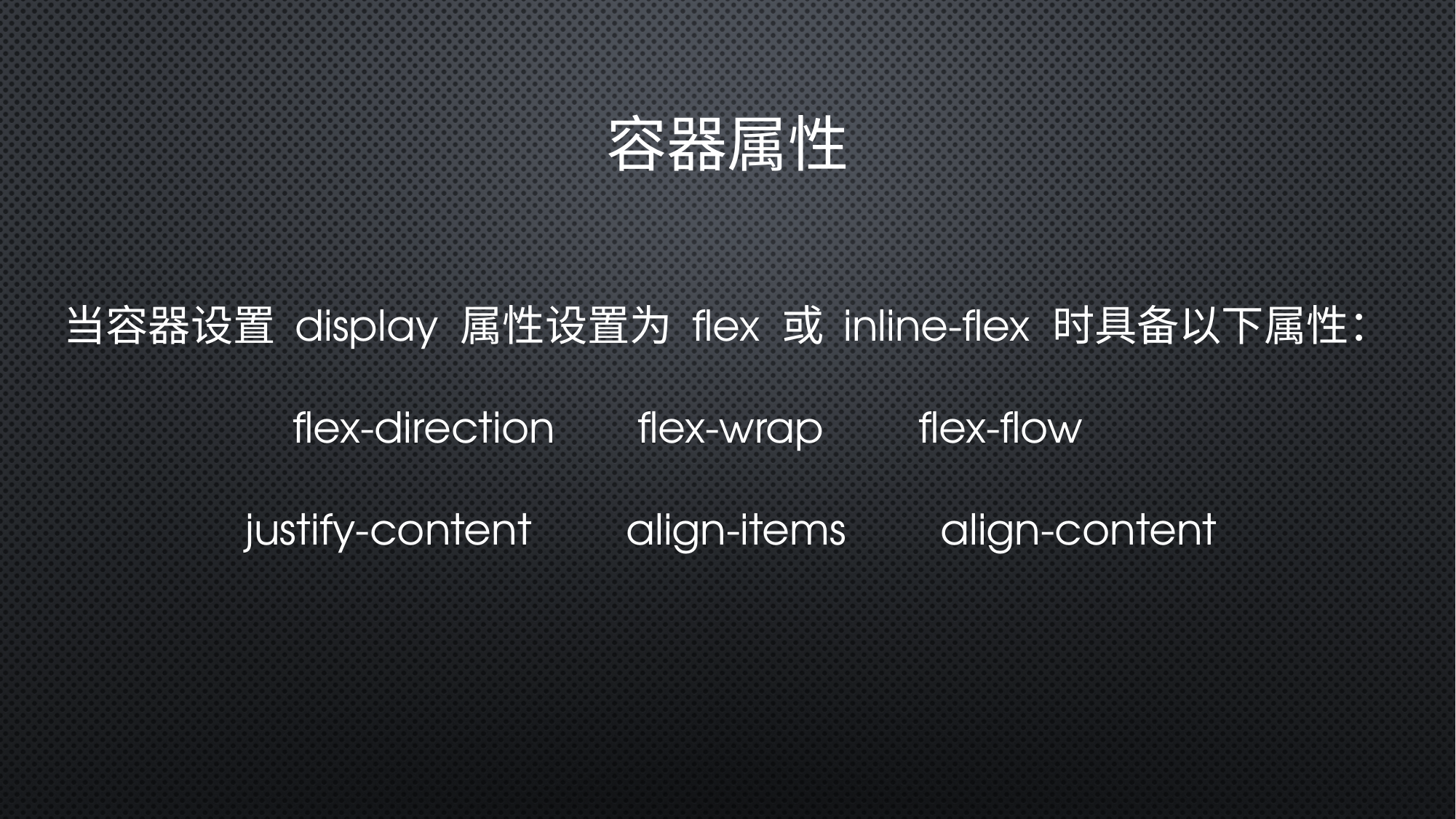

# 容器属性
当容器设置 display 属性设置为 flex 或 inline-flex 时具备以下属性：

                    flex-direction       flex-wrap        flex-flow

                justify-content        align-items        align-content